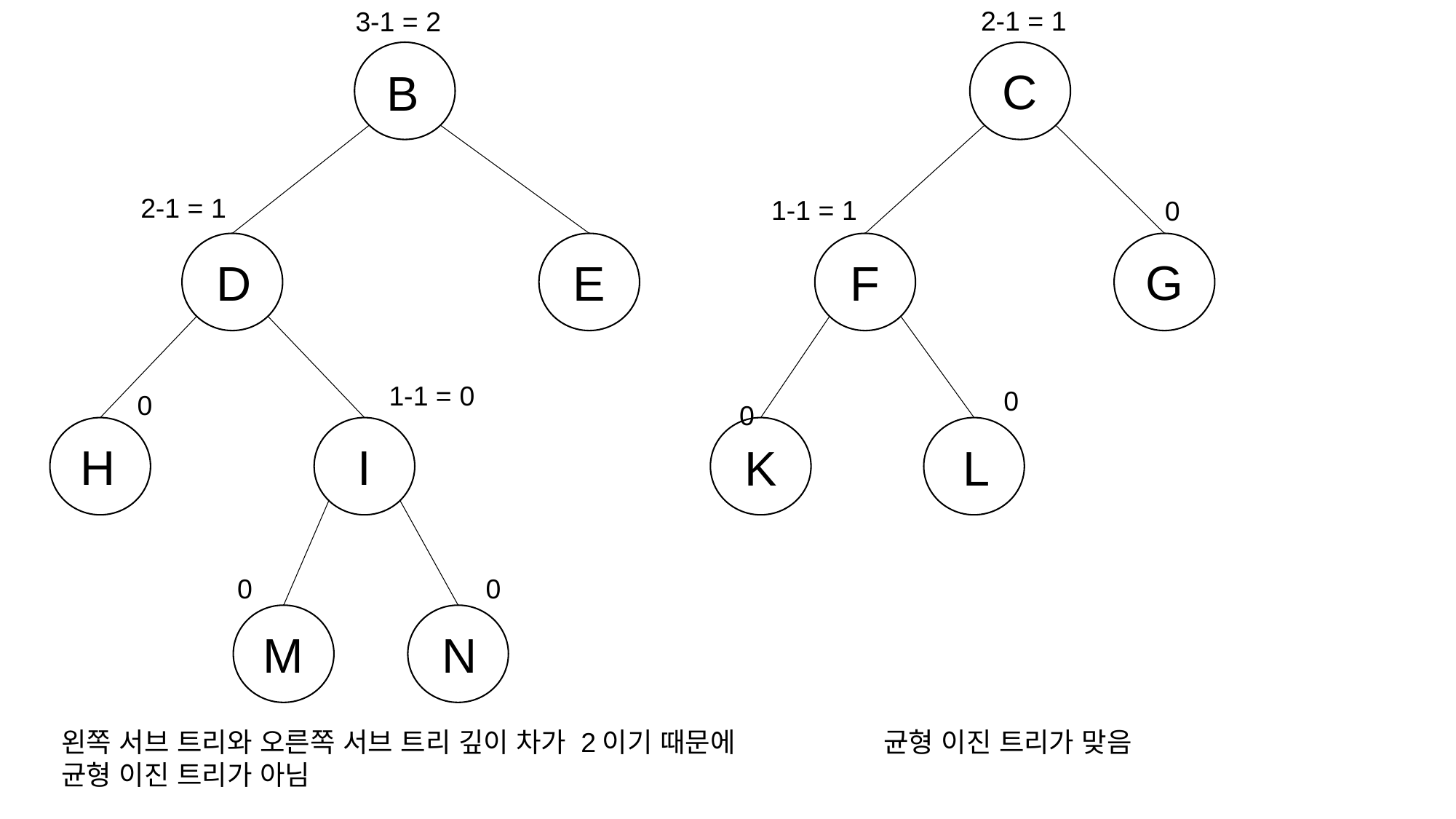

2-1 = 1
3-1 = 2

C
B
2-1 = 1
1-1 = 1
0

G
E
D
F
1-1 = 0
0
0
0

H
I
K
L
0
0

M
N
왼쪽 서브 트리와 오른쪽 서브 트리 깊이 차가 2이기 때문에
균형 이진 트리가 아님
균형 이진 트리가 맞음